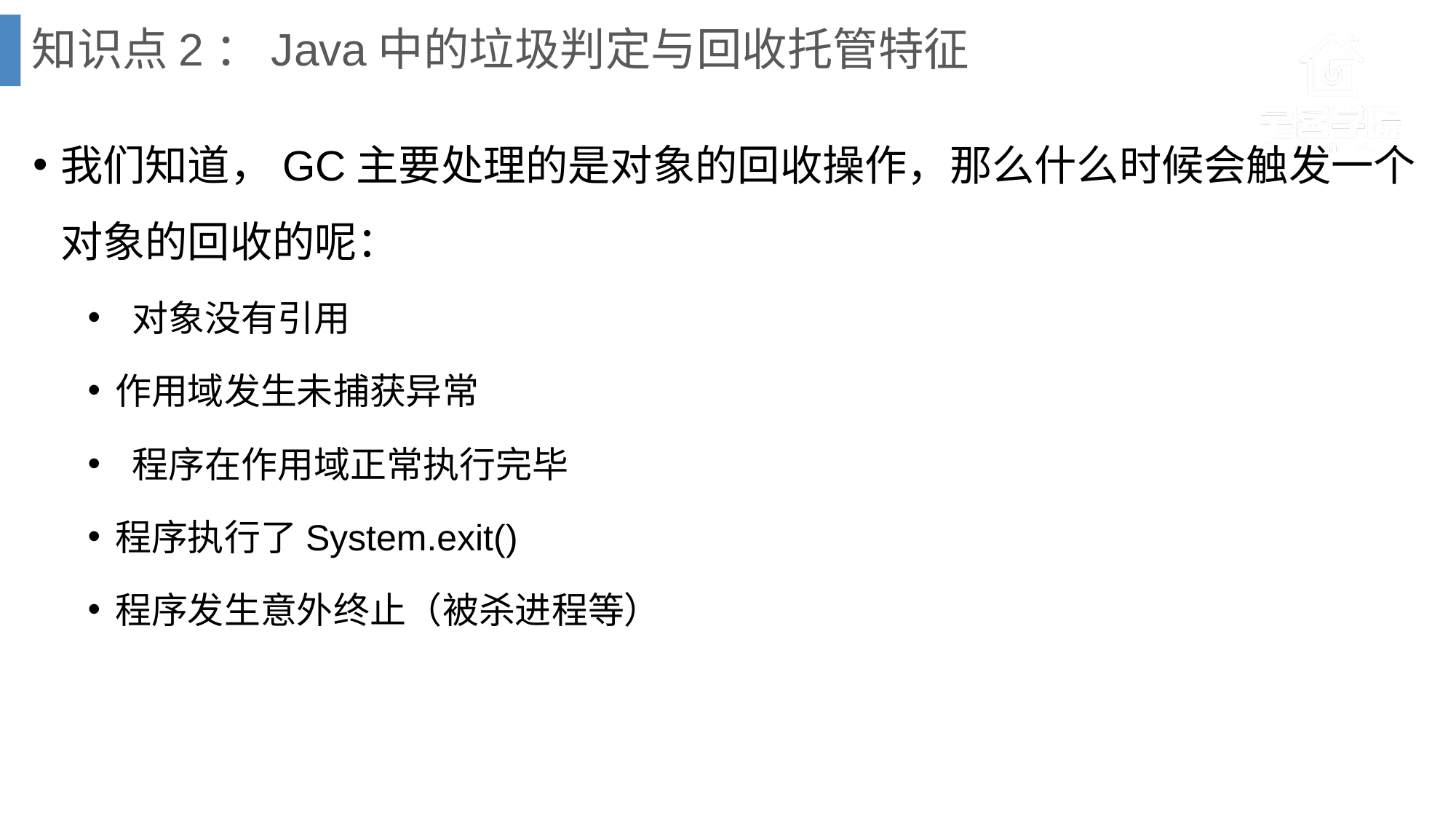

# 知识点2：Java中的垃圾判定与回收托管特征
我们知道，GC主要处理的是对象的回收操作，那么什么时候会触发一个对象的回收的呢：
 对象没有引用
作用域发生未捕获异常
 程序在作用域正常执行完毕
程序执行了System.exit()
程序发生意外终止（被杀进程等）